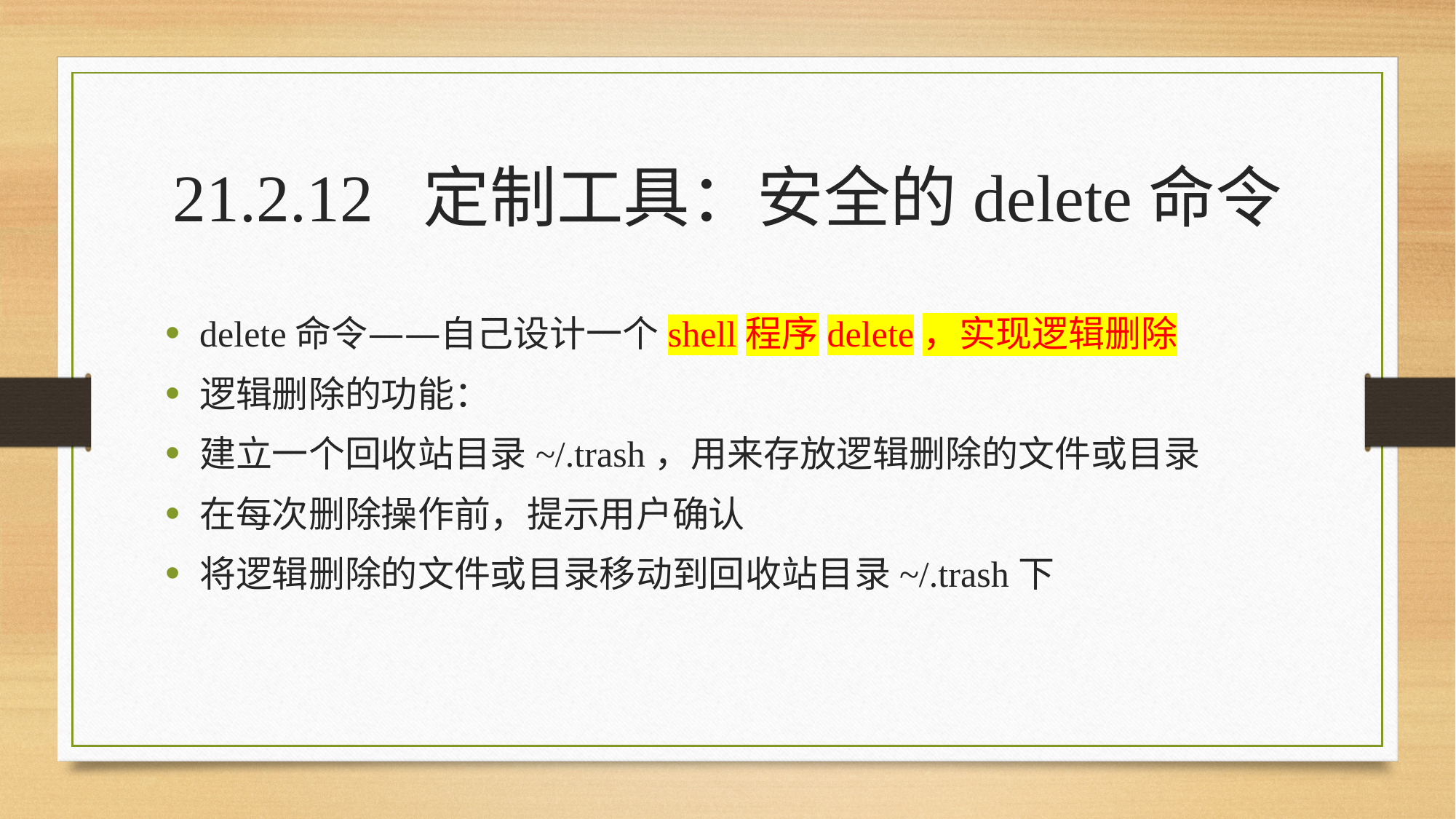

21.2.12  定制工具：安全的delete命令
delete命令——自己设计一个shell程序delete，实现逻辑删除
逻辑删除的功能：
建立一个回收站目录~/.trash，用来存放逻辑删除的文件或目录
在每次删除操作前，提示用户确认
将逻辑删除的文件或目录移动到回收站目录~/.trash下